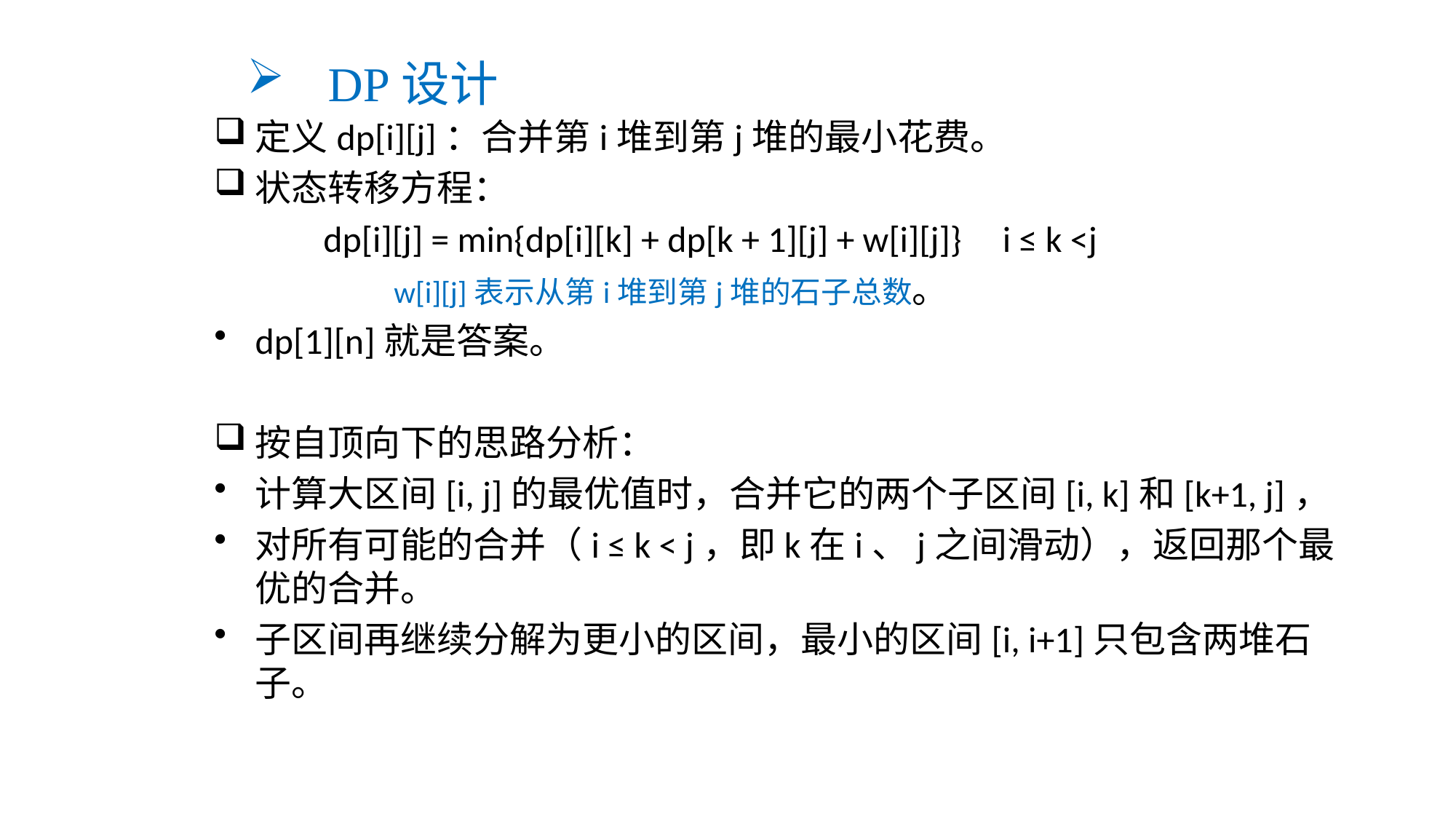

# DP设计
定义dp[i][j]：合并第i堆到第j堆的最小花费。
状态转移方程：
	dp[i][j] = min{dp[i][k] + dp[k + 1][j] + w[i][j]}     i ≤ k <j
                          w[i][j]表示从第i堆到第j堆的石子总数。
dp[1][n]就是答案。

按自顶向下的思路分析：
计算大区间[i, j]的最优值时，合并它的两个子区间[i, k]和[k+1, j]，
对所有可能的合并（i ≤ k < j，即k在i、j之间滑动），返回那个最优的合并。
子区间再继续分解为更小的区间，最小的区间[i, i+1]只包含两堆石子。